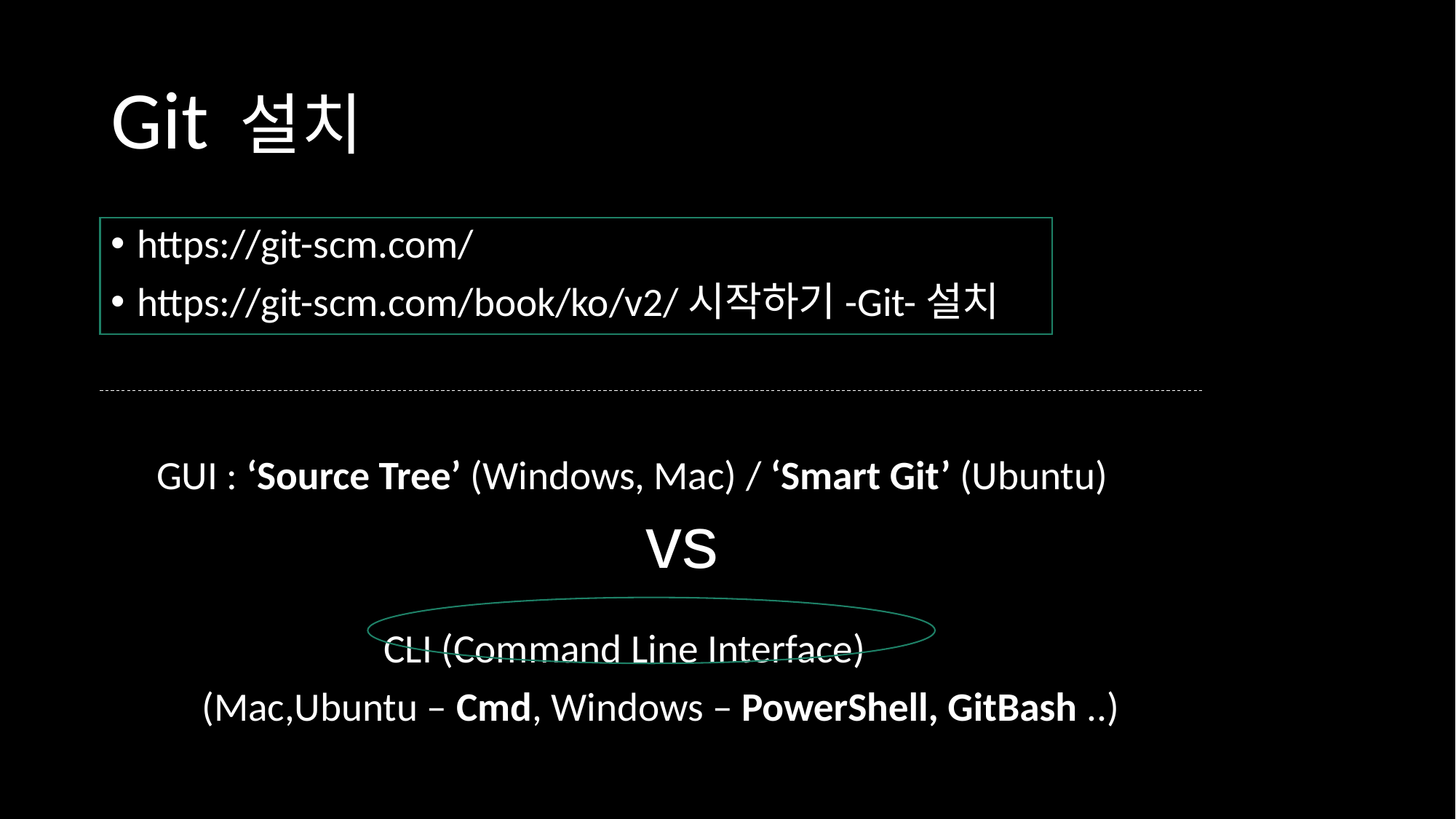

# Git 설치
https://git-scm.com/
https://git-scm.com/book/ko/v2/시작하기-Git-설치

     GUI : ‘Source Tree’ (Windows, Mac) / ‘Smart Git’ (Ubuntu)

                              CLI (Command Line Interface)
          (Mac,Ubuntu – Cmd, Windows – PowerShell, GitBash ..)

vs